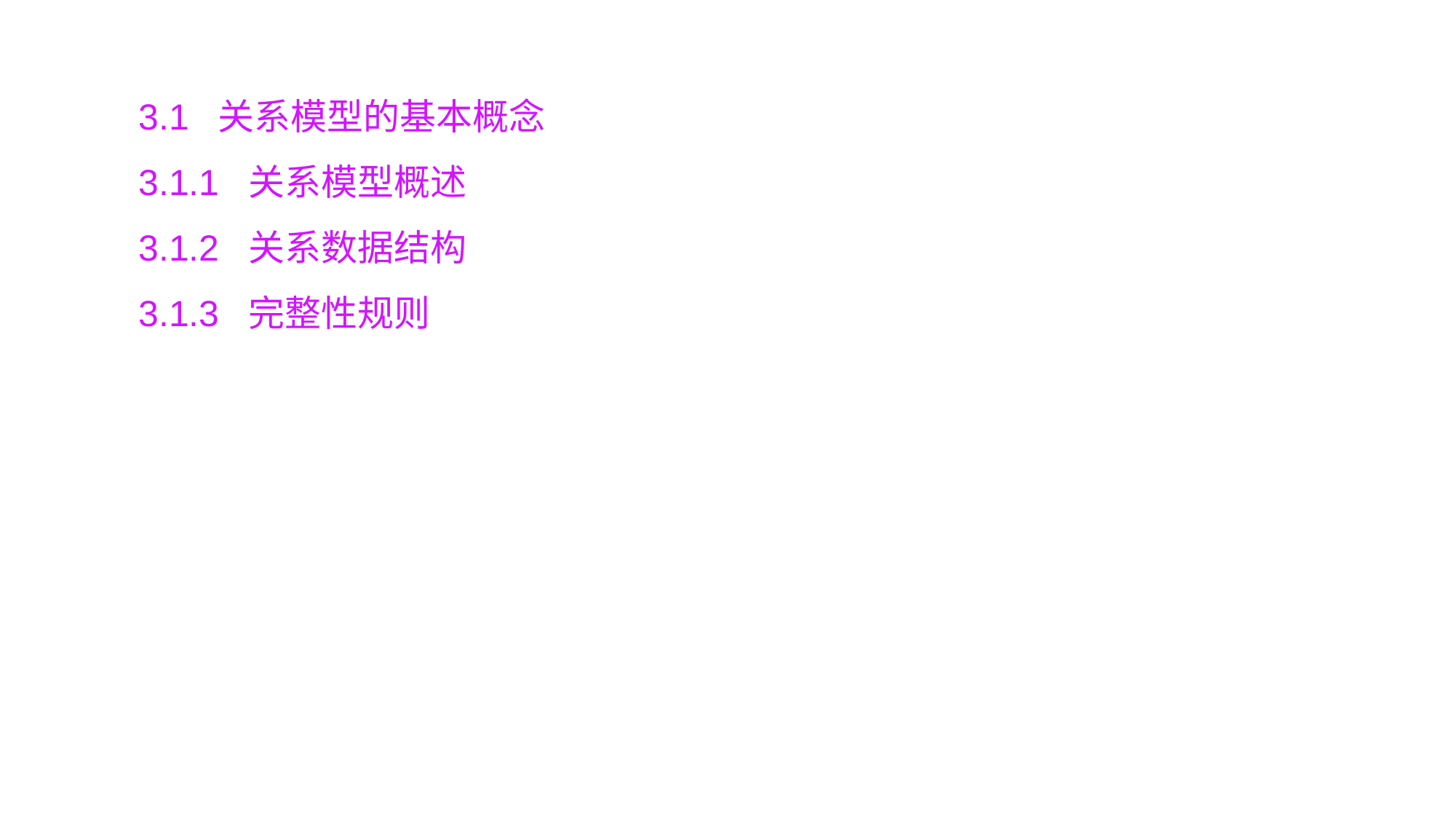

3.1  关系模型的基本概念
3.1.1  关系模型概述
3.1.2  关系数据结构
3.1.3  完整性规则